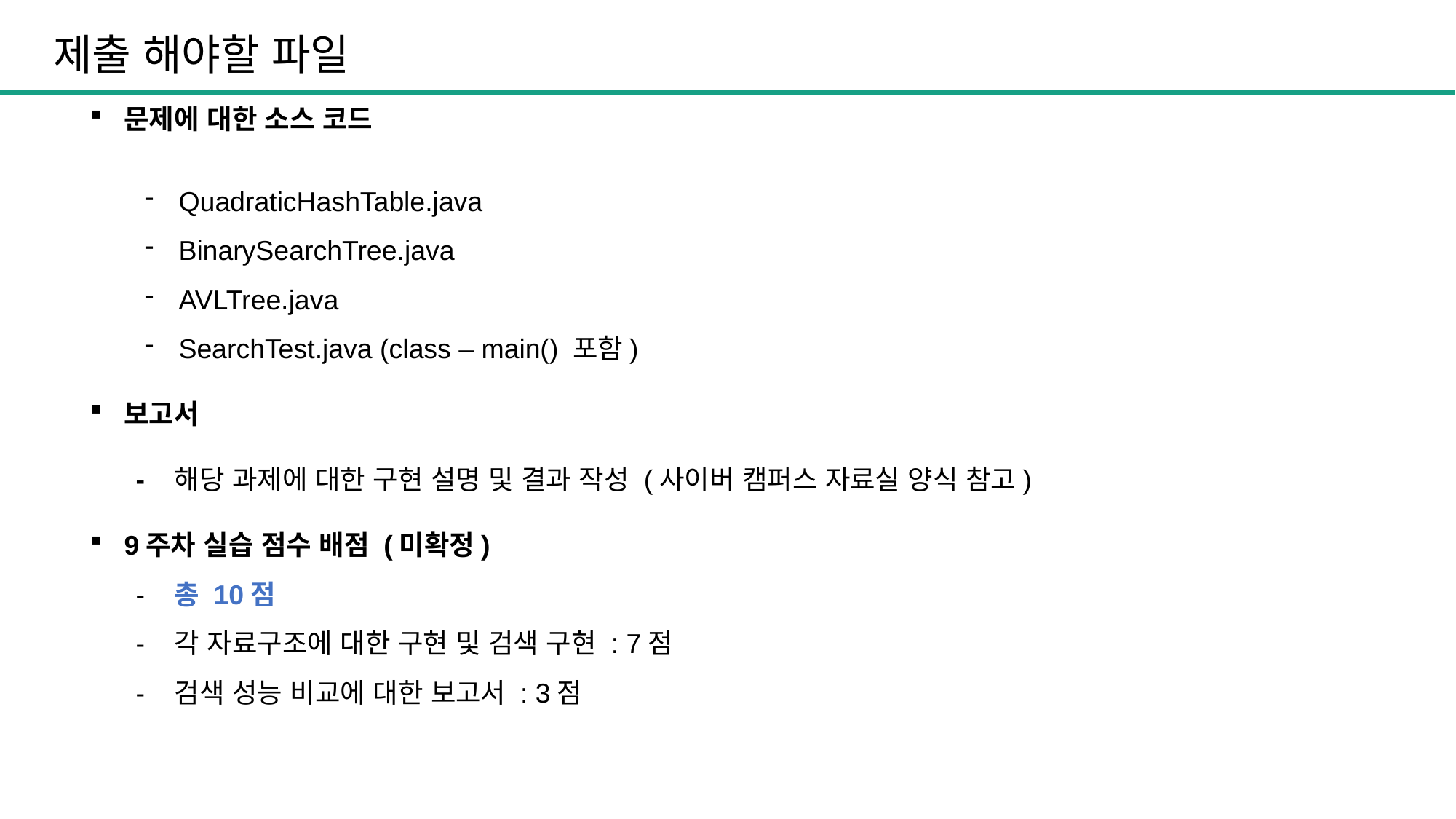

제출 해야할 파일
문제에 대한 소스 코드

QuadraticHashTable.java
BinarySearchTree.java
AVLTree.java
SearchTest.java (class – main() 포함)

보고서

      -   해당 과제에 대한 구현 설명 및 결과 작성 (사이버 캠퍼스 자료실 양식 참고)

9주차 실습 점수 배점 (미확정)
      -   총 10점
      -   각 자료구조에 대한 구현 및 검색 구현 : 7점
      -   검색 성능 비교에 대한 보고서 : 3점